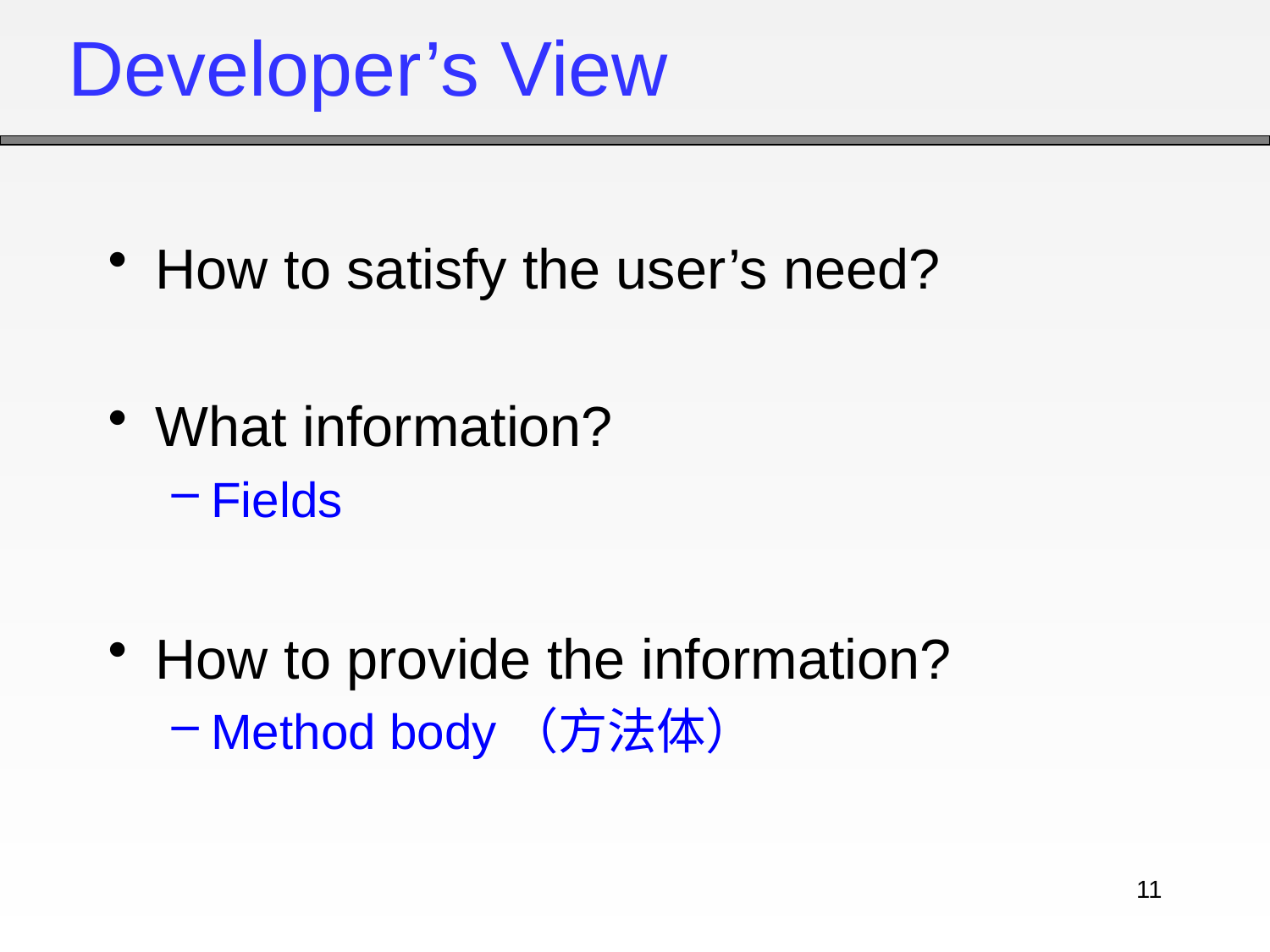

# Developer’s View
How to satisfy the user’s need?

What information?
Fields

How to provide the information?
Method body（方法体）

11